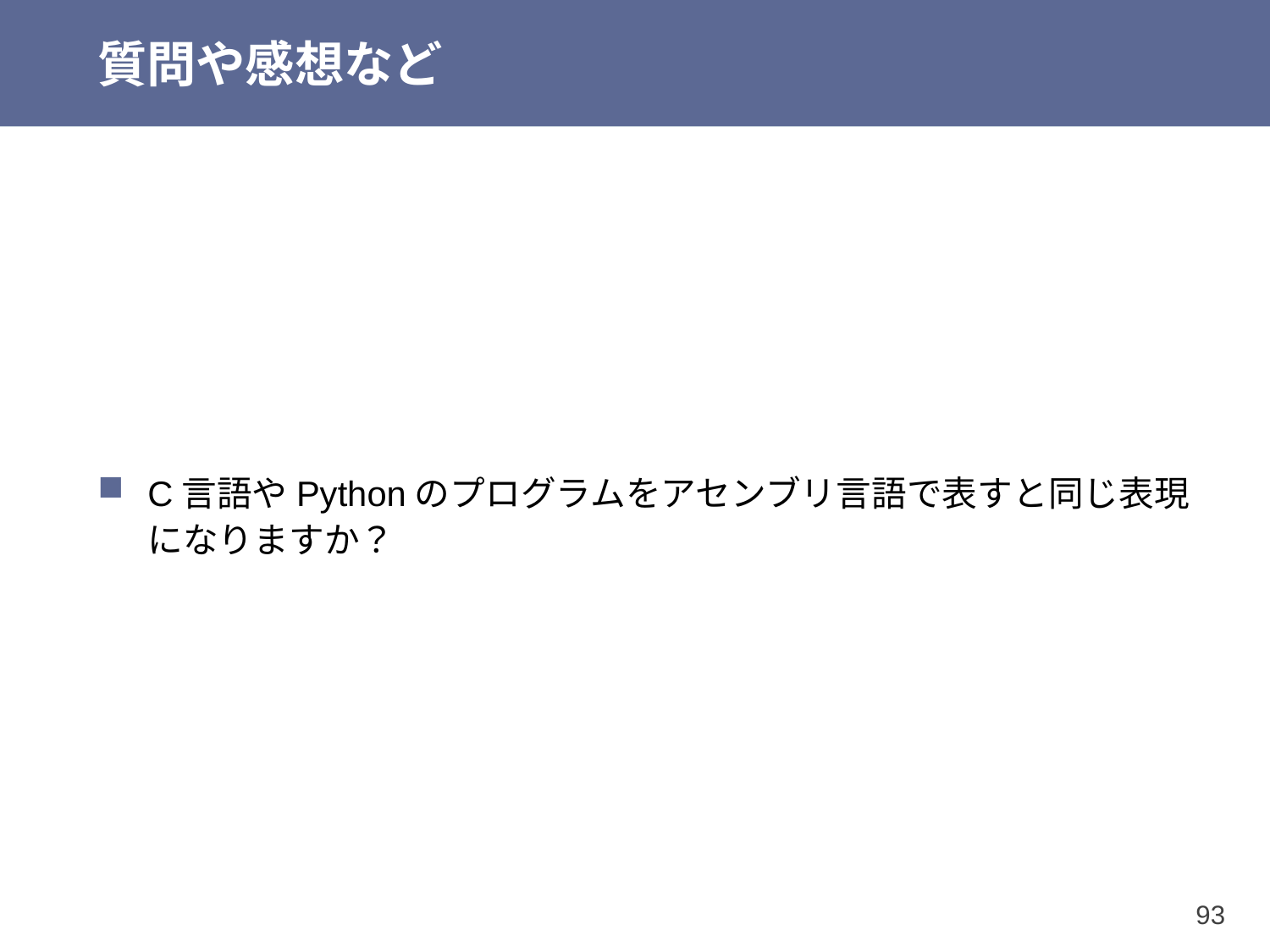

# 質問や感想など
C言語やPythonのプログラムをアセンブリ言語で表すと同じ表現になりますか？